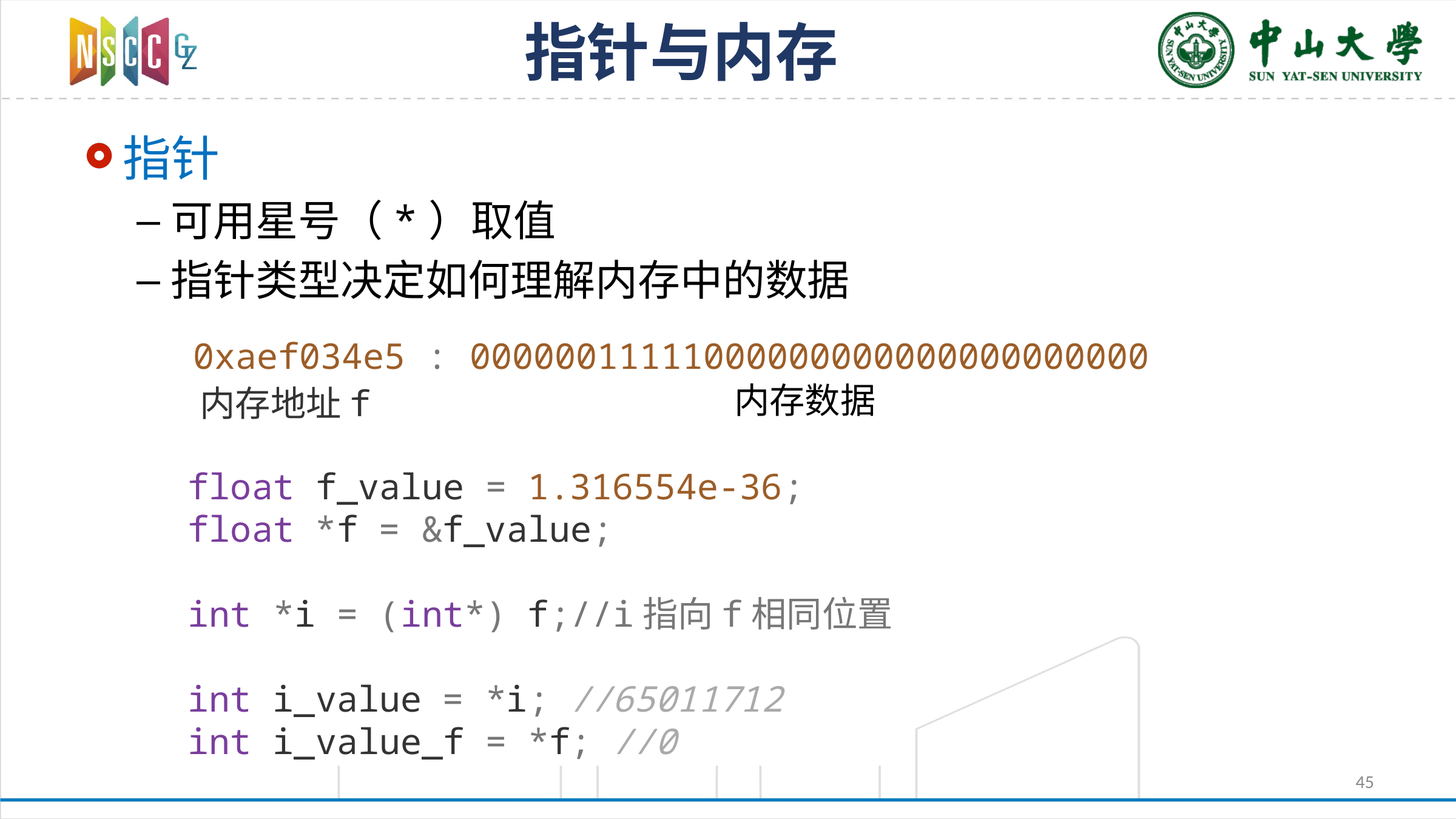

# 指针与内存
指针
可用星号（*）取值
指针类型决定如何理解内存中的数据
0xaef034e5 : 00000011111000000000000000000000
内存数据
内存地址f
float f_value = 1.316554e-36;
float *f = &f_value;

int *i = (int*) f;//i指向f相同位置

int i_value = *i; //65011712
int i_value_f = *f; //0
45